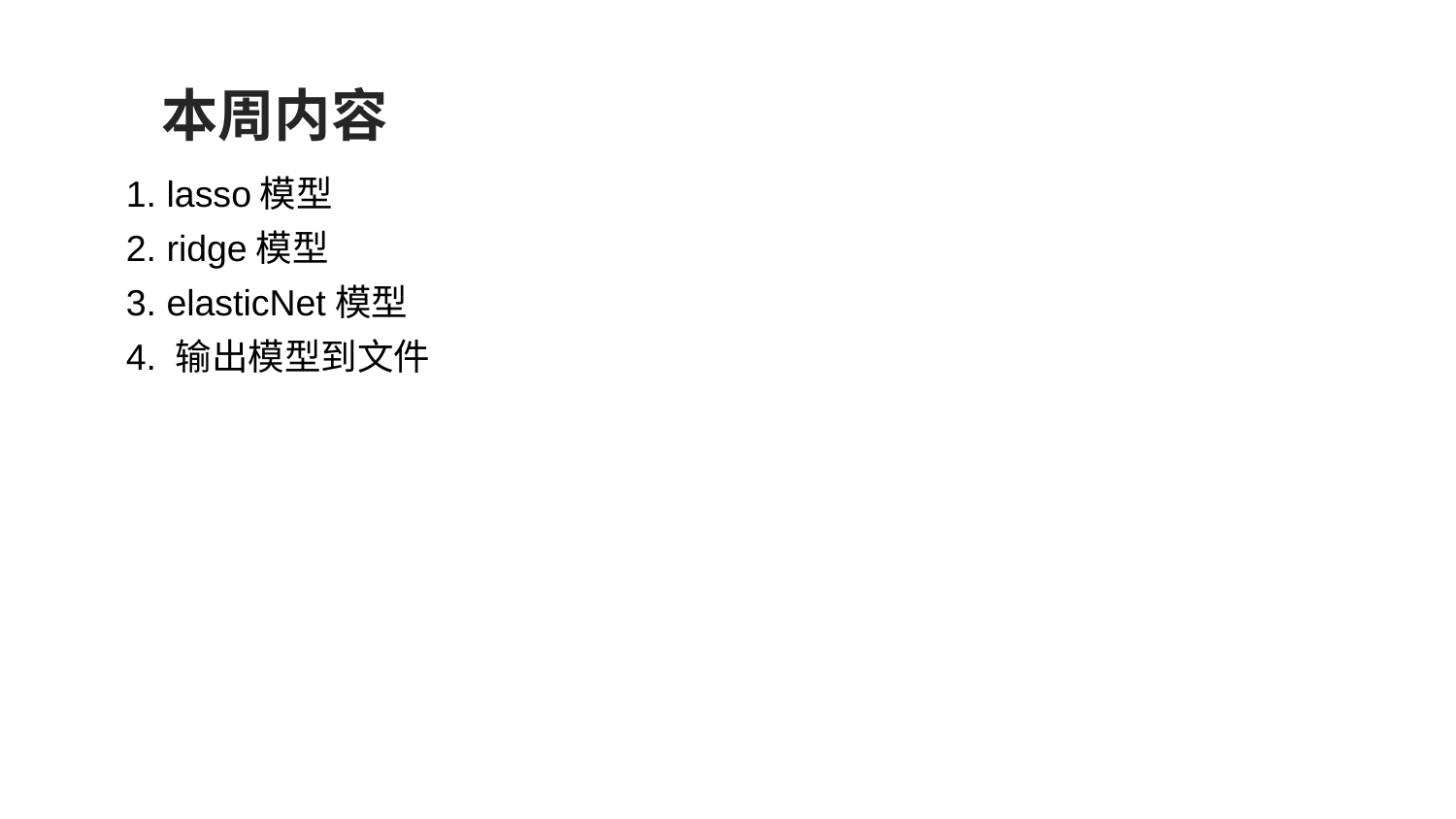

# 本周内容
1. lasso模型
2. ridge模型
3. elasticNet模型
4. 输出模型到文件